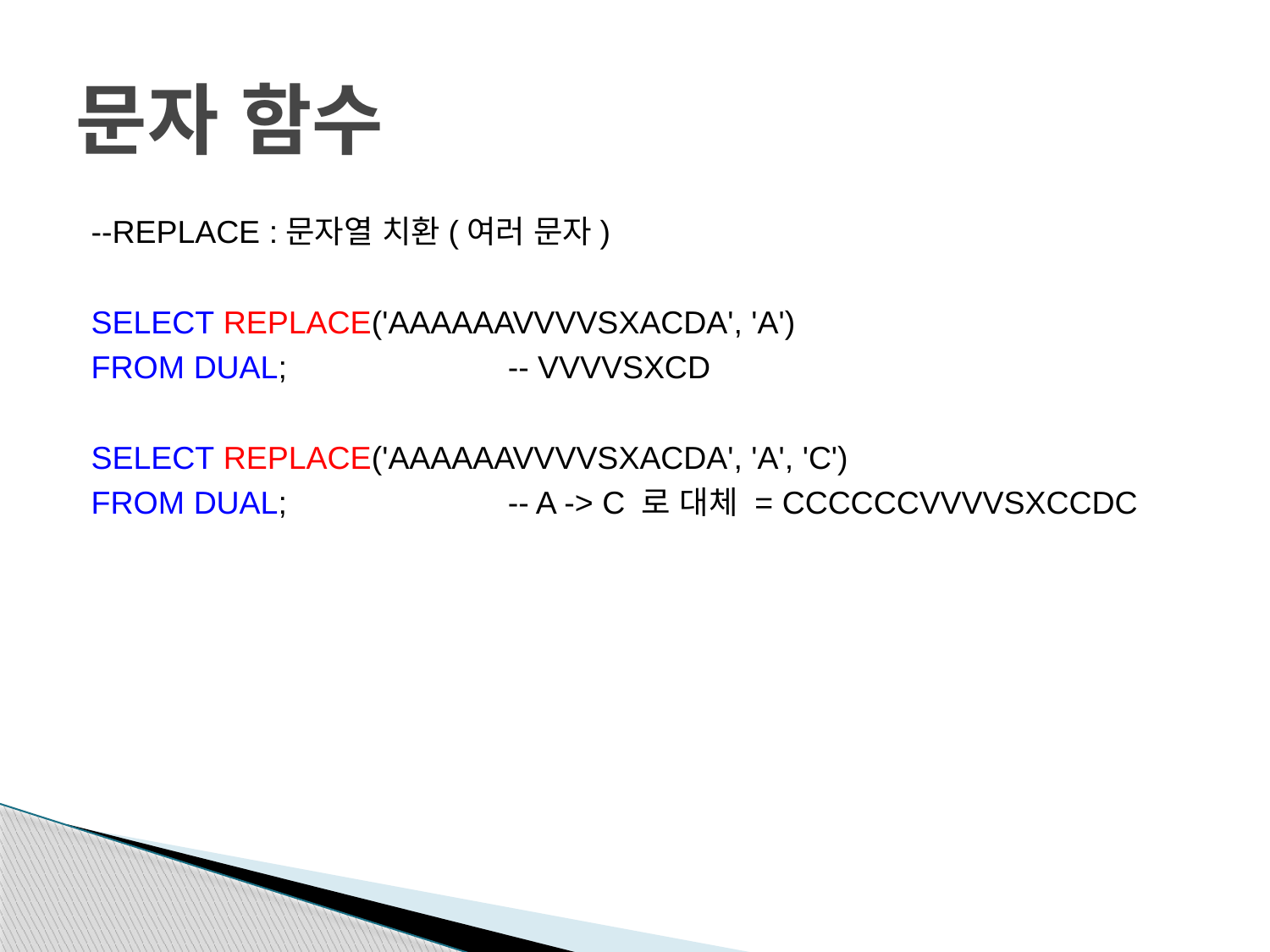

# 문자 함수
--REPLACE :문자열 치환(여러 문자)

SELECT REPLACE('AAAAAAVVVVSXACDA', 'A')
FROM DUAL;		-- VVVVSXCD

SELECT REPLACE('AAAAAAVVVVSXACDA', 'A', 'C')
FROM DUAL;		-- A -> C 로 대체 = CCCCCCVVVVSXCCDC